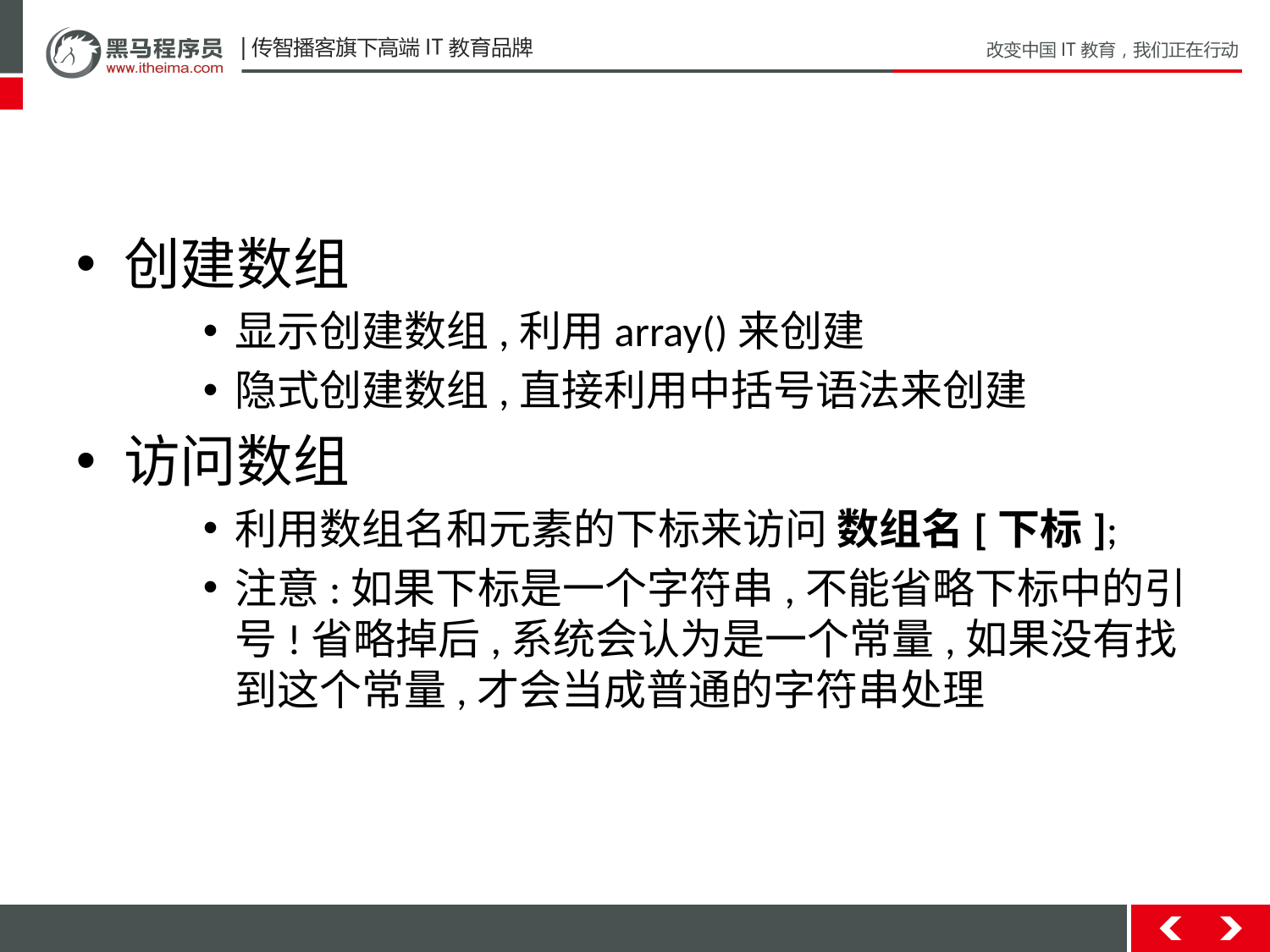

#
创建数组
显示创建数组,利用array()来创建
隐式创建数组,直接利用中括号语法来创建
访问数组
利用数组名和元素的下标来访问 数组名[下标];
注意:如果下标是一个字符串,不能省略下标中的引号!省略掉后,系统会认为是一个常量,如果没有找到这个常量,才会当成普通的字符串处理